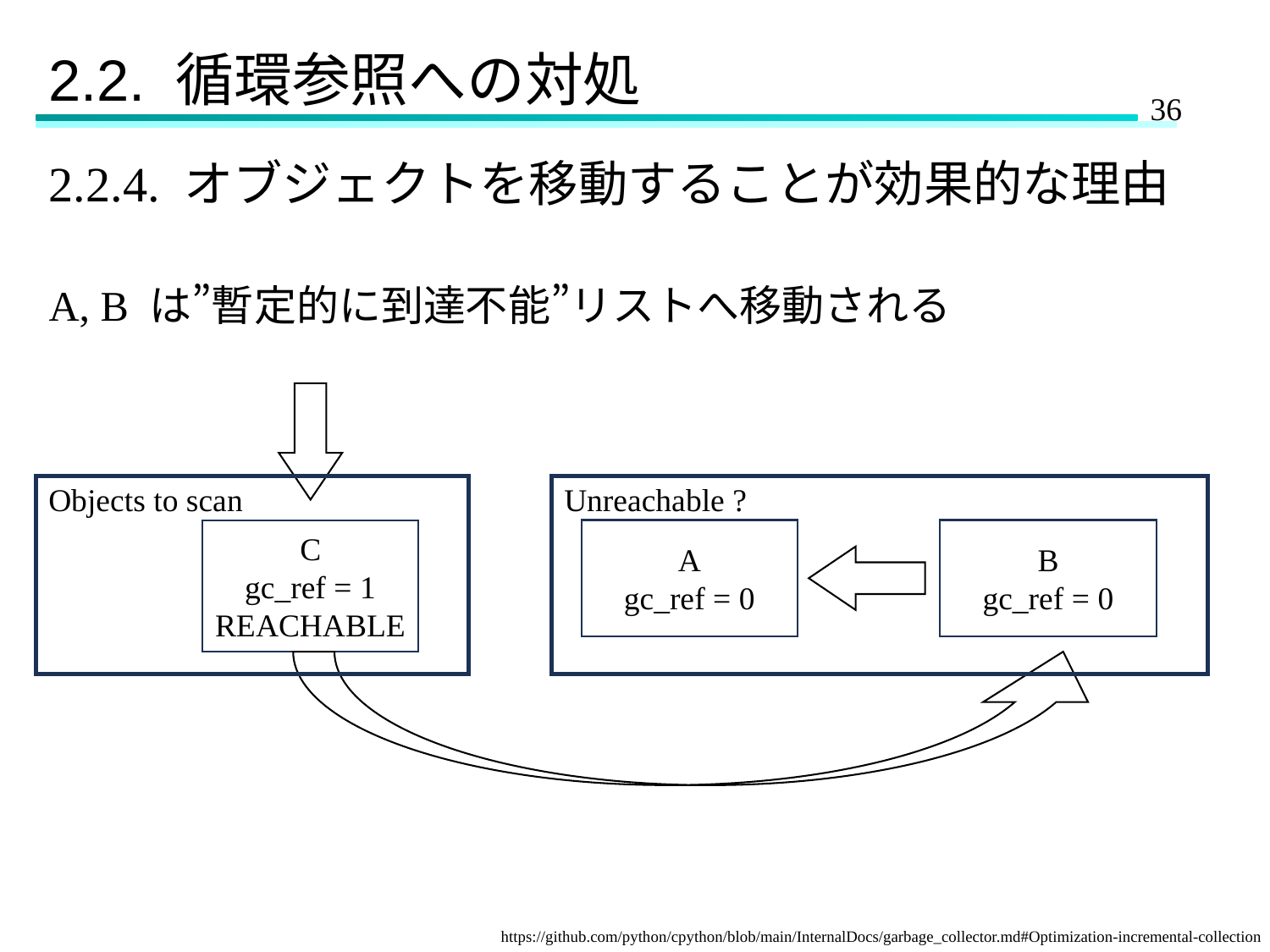

# 2.2. 循環参照への対処
2.2.4. オブジェクトを移動することが効果的な理由

A, B は”暫定的に到達不能”リストへ移動される

Objects to scan

Unreachable ?

C
gc_ref = 1
REACHABLE
A
gc_ref = 0

B
gc_ref = 0
https://github.com/python/cpython/blob/main/InternalDocs/garbage_collector.md#Optimization-incremental-collection